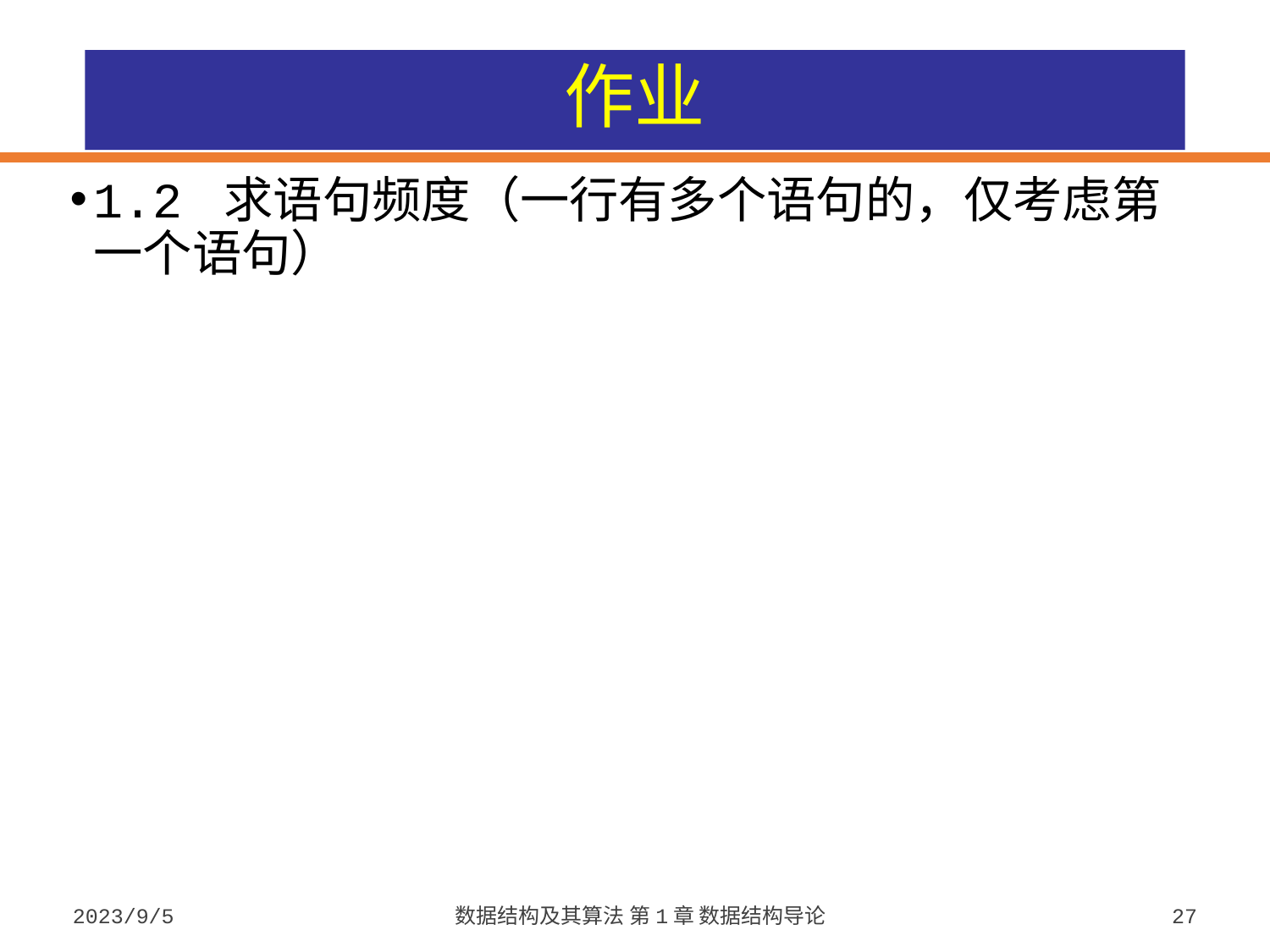

# 作业
1.2 求语句频度（一行有多个语句的，仅考虑第一个语句）
2023/9/5
数据结构及其算法 第1章 数据结构导论
27